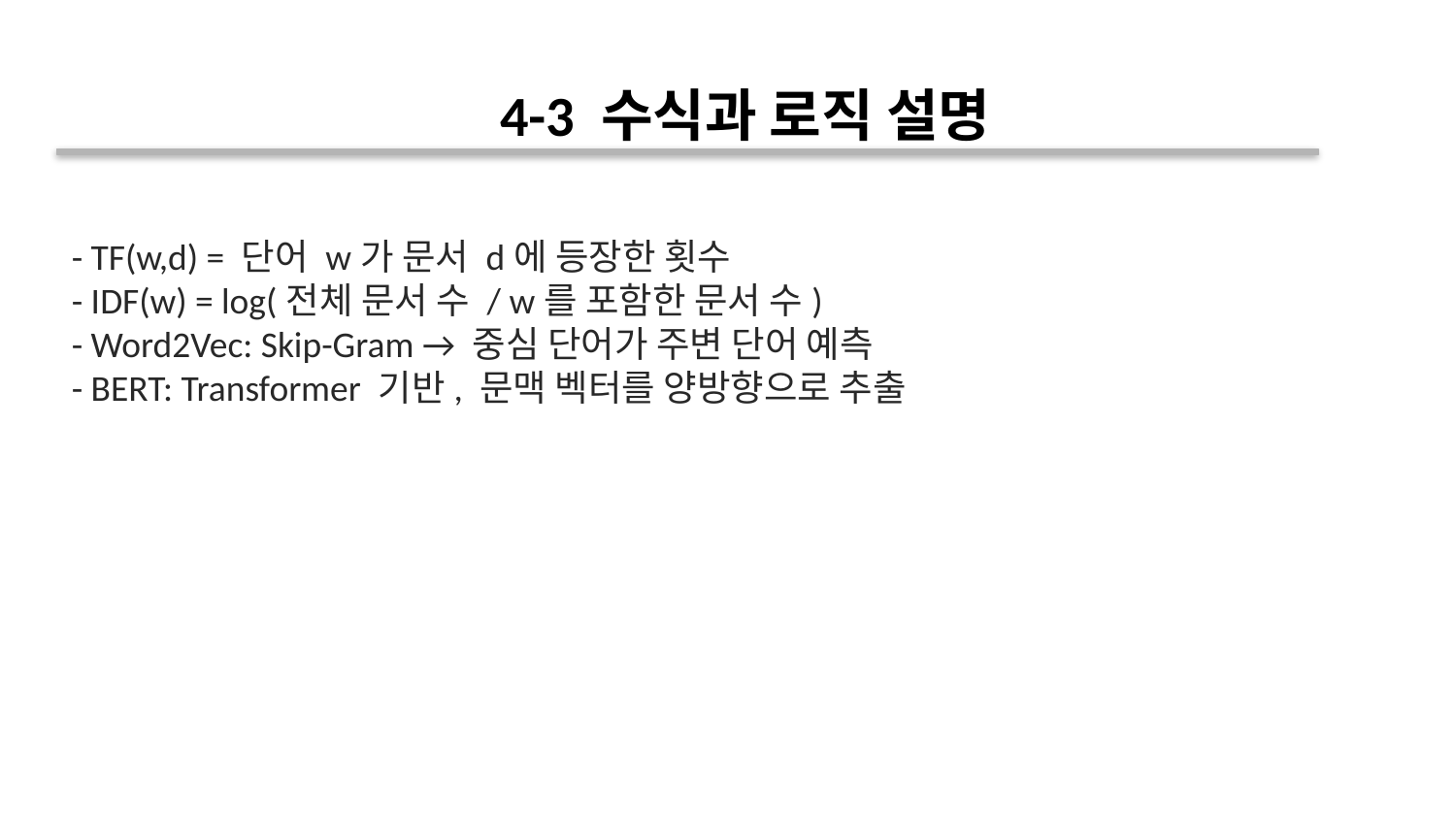

4-3 수식과 로직 설명

- TF(w,d) = 단어 w가 문서 d에 등장한 횟수
- IDF(w) = log(전체 문서 수 / w를 포함한 문서 수)
- Word2Vec: Skip-Gram → 중심 단어가 주변 단어 예측
- BERT: Transformer 기반, 문맥 벡터를 양방향으로 추출